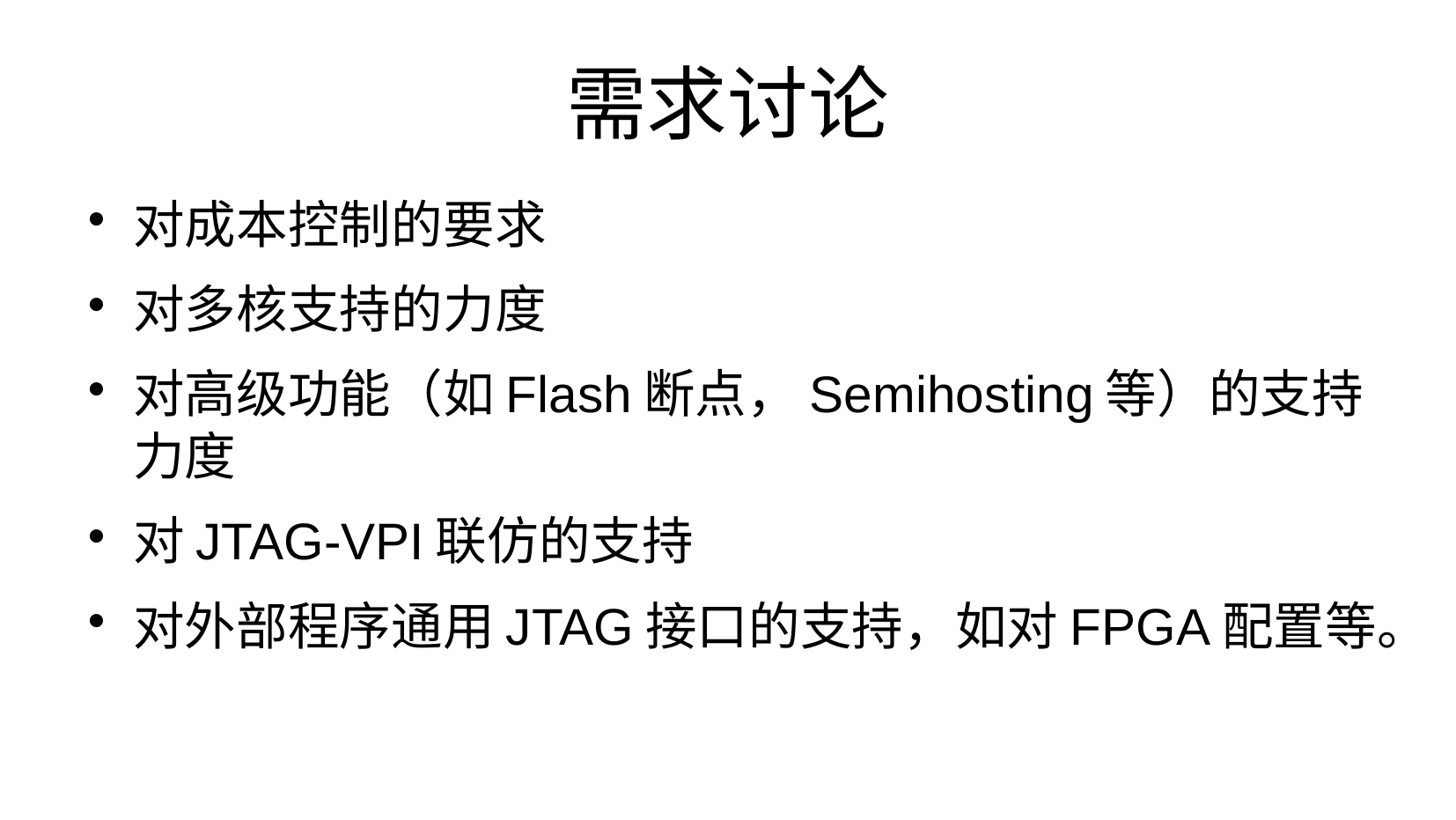

需求讨论
对成本控制的要求
对多核支持的力度
对高级功能（如Flash断点，Semihosting等）的支持力度
对JTAG-VPI联仿的支持
对外部程序通用JTAG接口的支持，如对FPGA配置等。